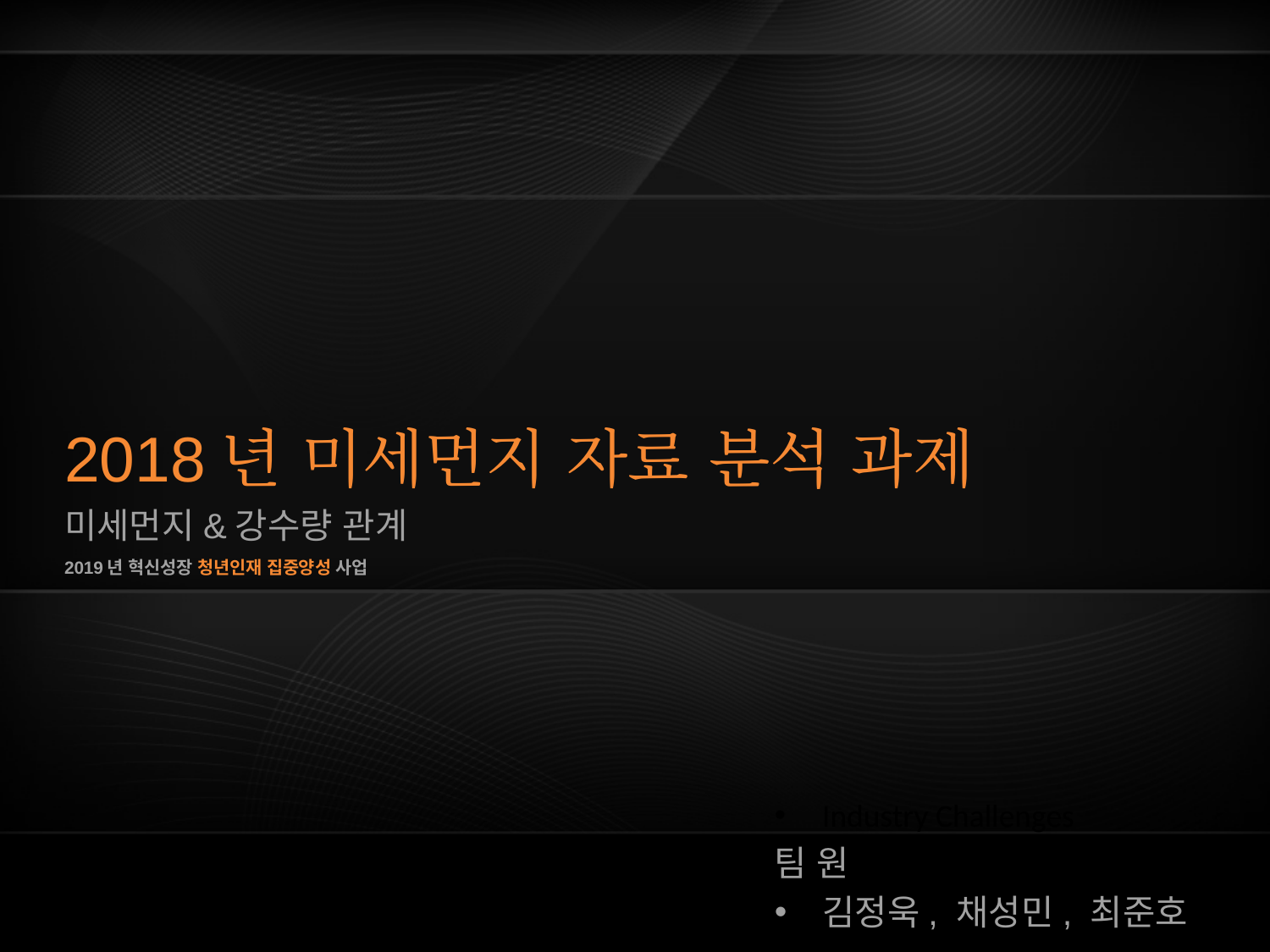

# 2018년 미세먼지 자료 분석 과제
미세먼지&강수량 관계
2019년 혁신성장 청년인재 집중양성 사업
Industry Challenges
팀 원
김정욱, 채성민, 최준호